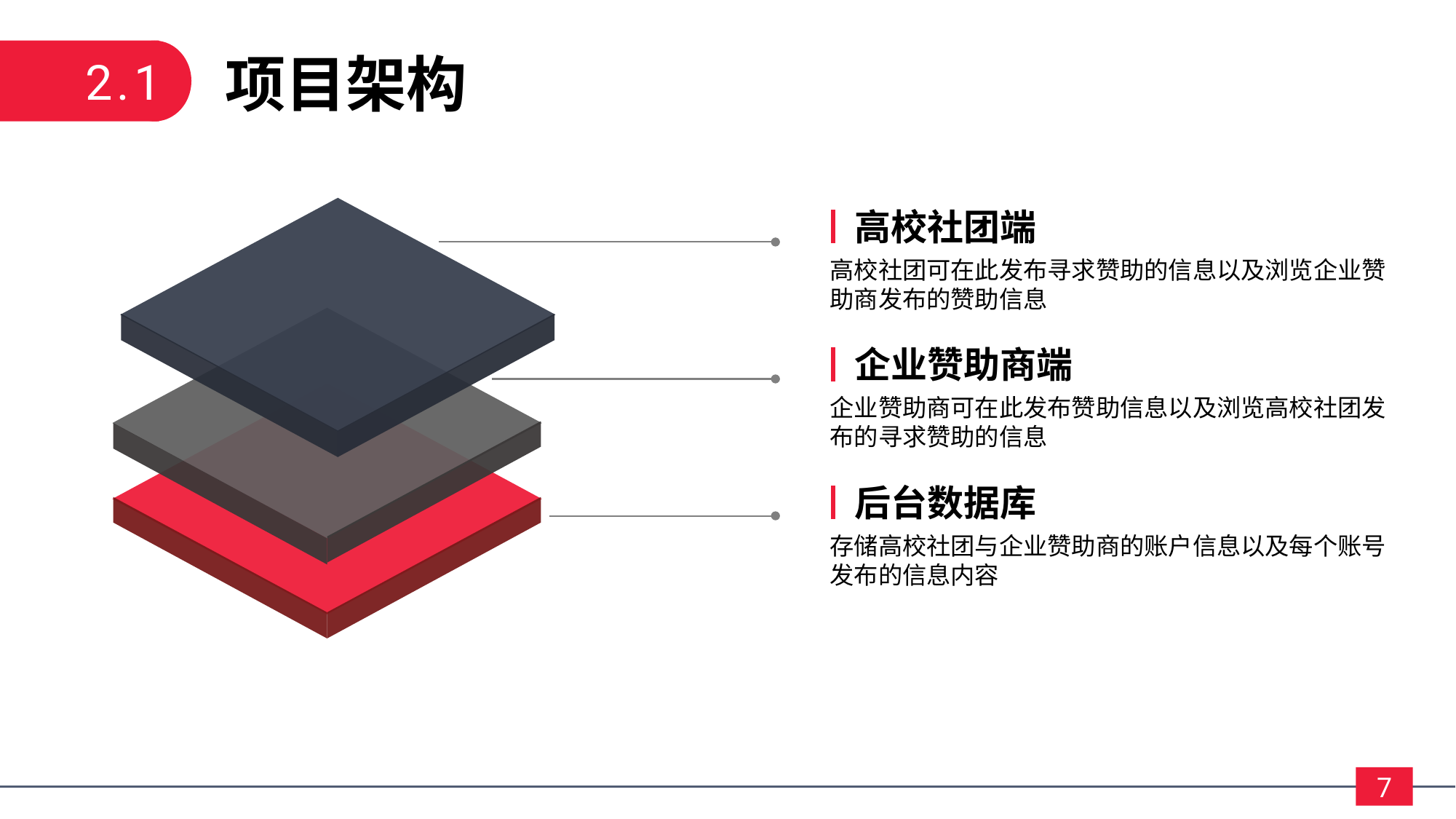

2.1
项目架构

高校社团端
高校社团可在此发布寻求赞助的信息以及浏览企业赞助商发布的赞助信息
企业赞助商端
企业赞助商可在此发布赞助信息以及浏览高校社团发布的寻求赞助的信息
后台数据库
存储高校社团与企业赞助商的账户信息以及每个账号发布的信息内容
7